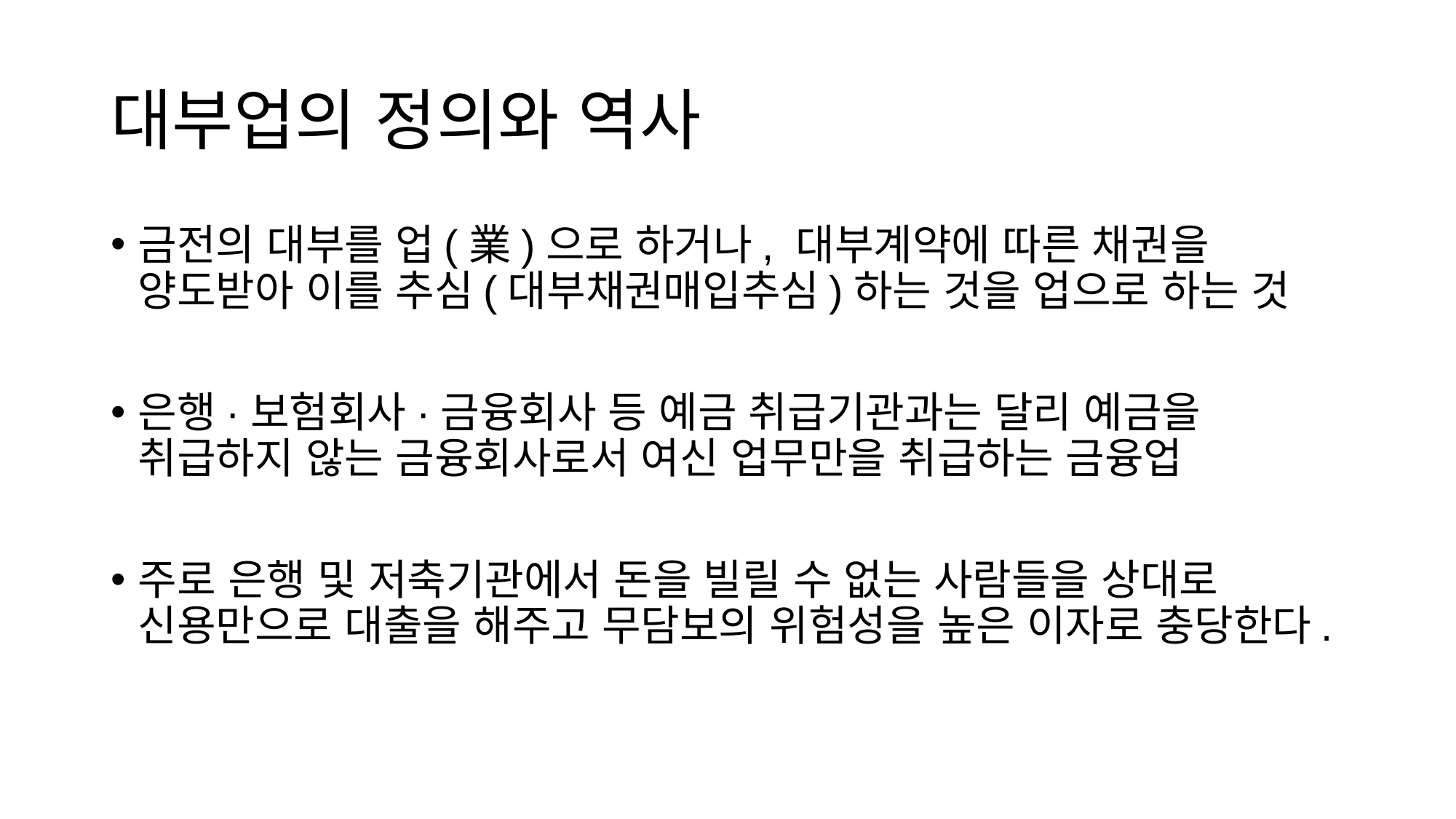

# 대부업의 정의와 역사
금전의 대부를 업(業)으로 하거나, 대부계약에 따른 채권을 양도받아 이를 추심(대부채권매입추심)하는 것을 업으로 하는 것

은행·보험회사·금융회사 등 예금 취급기관과는 달리 예금을 취급하지 않는 금융회사로서 여신 업무만을 취급하는 금융업

주로 은행 및 저축기관에서 돈을 빌릴 수 없는 사람들을 상대로 신용만으로 대출을 해주고 무담보의 위험성을 높은 이자로 충당한다.